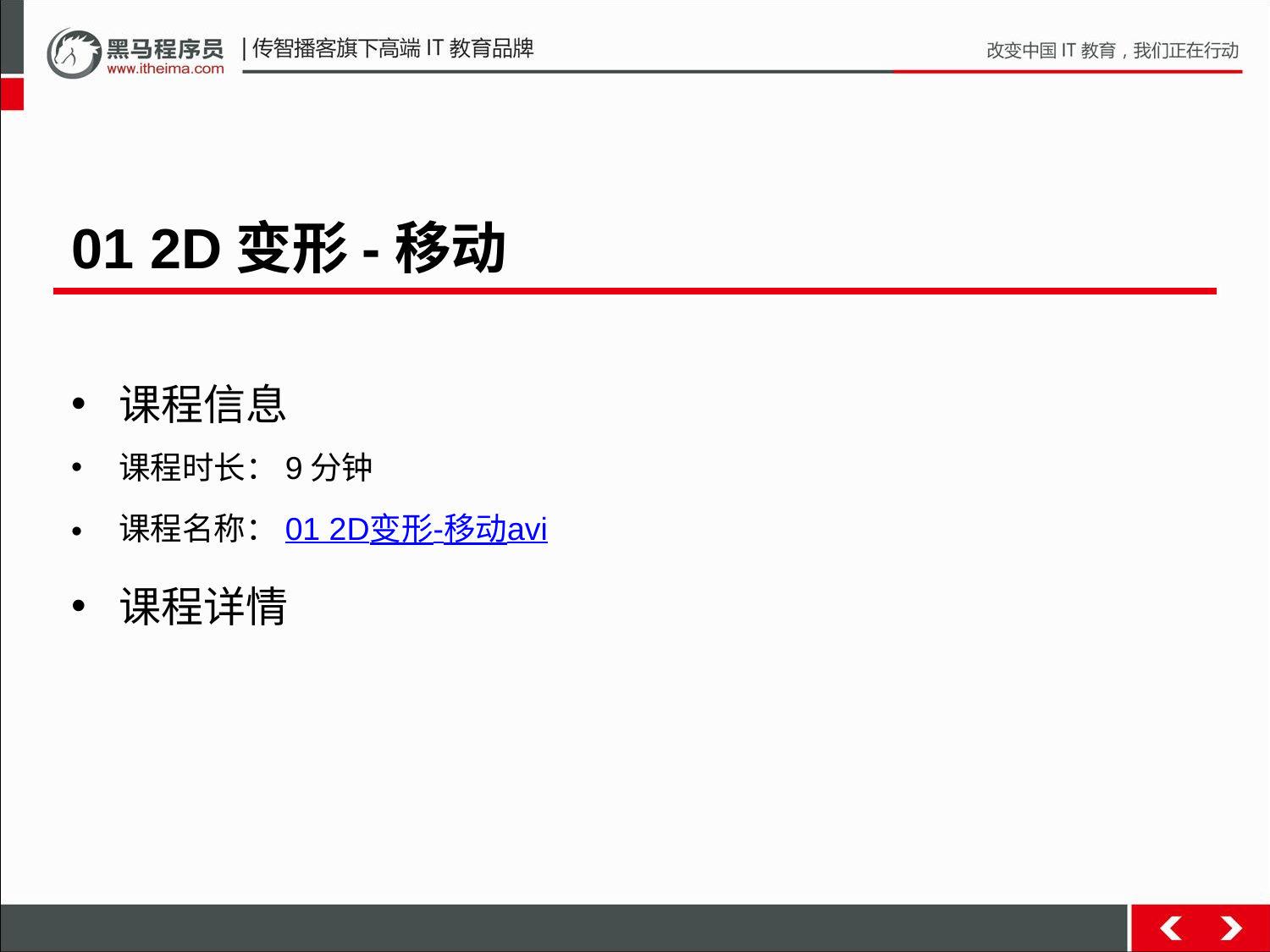

01 2D变形-移动
课程信息
课程时长：9分钟
课程名称：01 2D变形-移动avi
课程详情